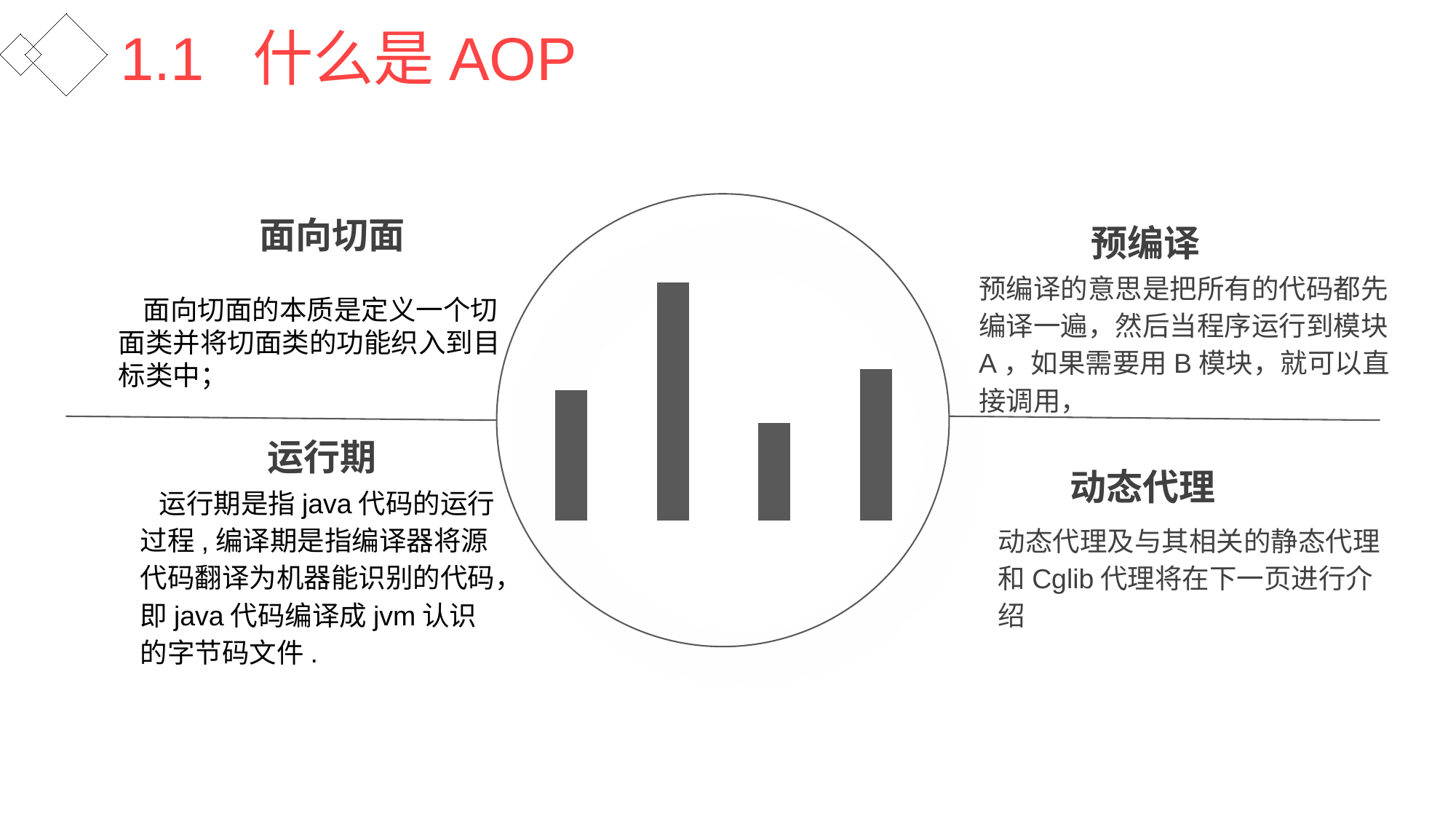

1.1  什么是AOP

       面向切面
        预编译
预编译的意思是把所有的代码都先编译一遍，然后当程序运行到模块A，如果需要用B模块，就可以直接调用，

### Chart

| Category | 系列 2 |
|---|---|
| 类别 1 | 2.4 |
| 类别 2 | 4.4 |
| 类别 3 | 1.8 |
| 类别 4 | 2.8 |
        运行期
  运行期是指java代码的运行过程,编译期是指编译器将源代码翻译为机器能识别的代码，即java代码编译成jvm认识的字节码文件.
   动态代理
动态代理及与其相关的静态代理和Cglib代理将在下一页进行介绍
   面向切面的本质是定义一个切面类并将切面类的功能织入到目标类中；